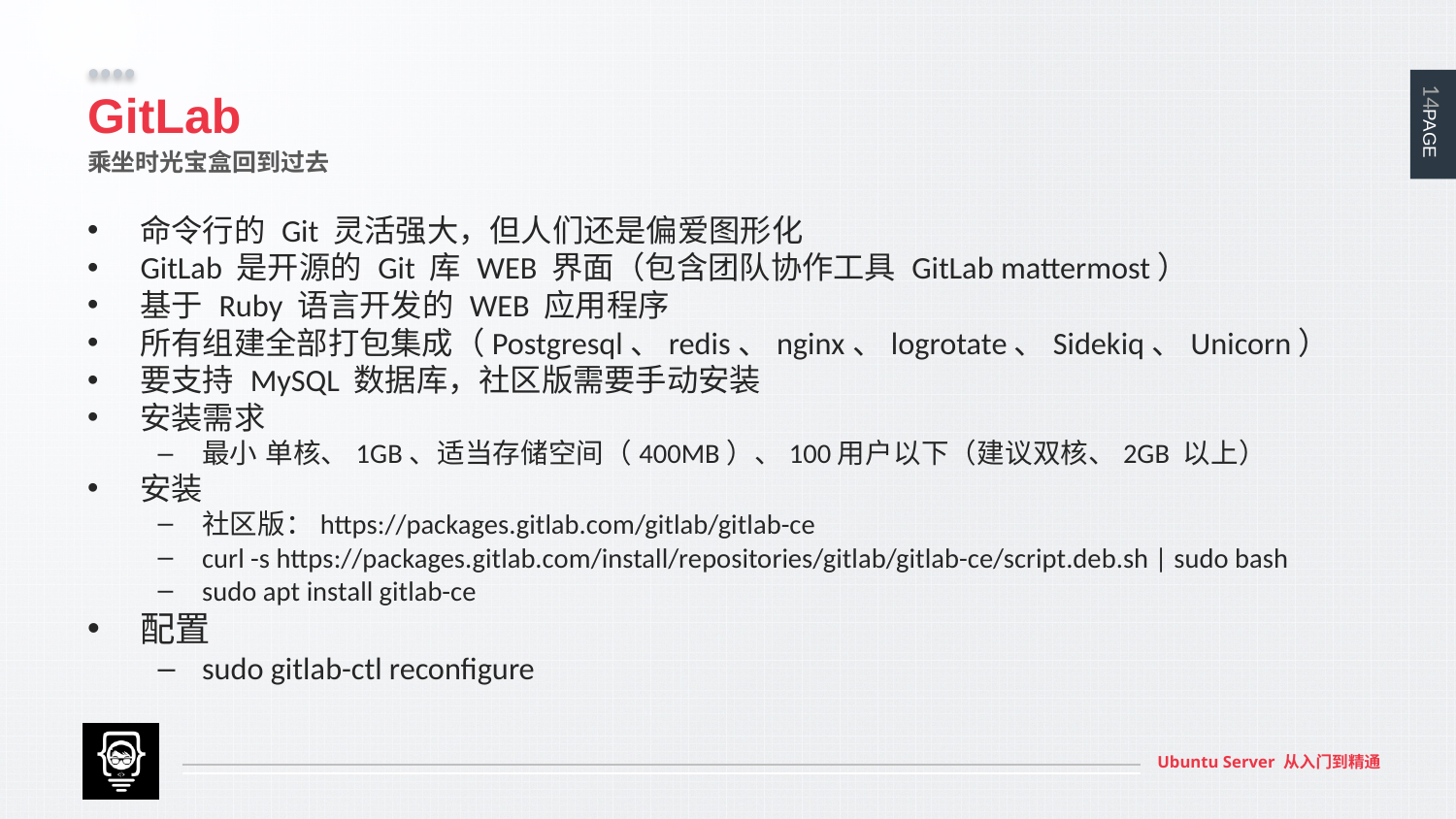

# GitLab
乘坐时光宝盒回到过去
命令行的 Git 灵活强大，但人们还是偏爱图形化
GitLab 是开源的 Git 库 WEB 界面（包含团队协作工具 GitLab mattermost）
基于 Ruby 语言开发的 WEB 应用程序
所有组建全部打包集成（Postgresql、redis、nginx、logrotate、Sidekiq、Unicorn）
要支持 MySQL 数据库，社区版需要手动安装
安装需求
最小 单核、1GB、适当存储空间（400MB）、100用户以下（建议双核、2GB 以上）
安装
社区版：https://packages.gitlab.com/gitlab/gitlab-ce
curl -s https://packages.gitlab.com/install/repositories/gitlab/gitlab-ce/script.deb.sh | sudo bash
sudo apt install gitlab-ce
配置
sudo gitlab-ctl reconfigure